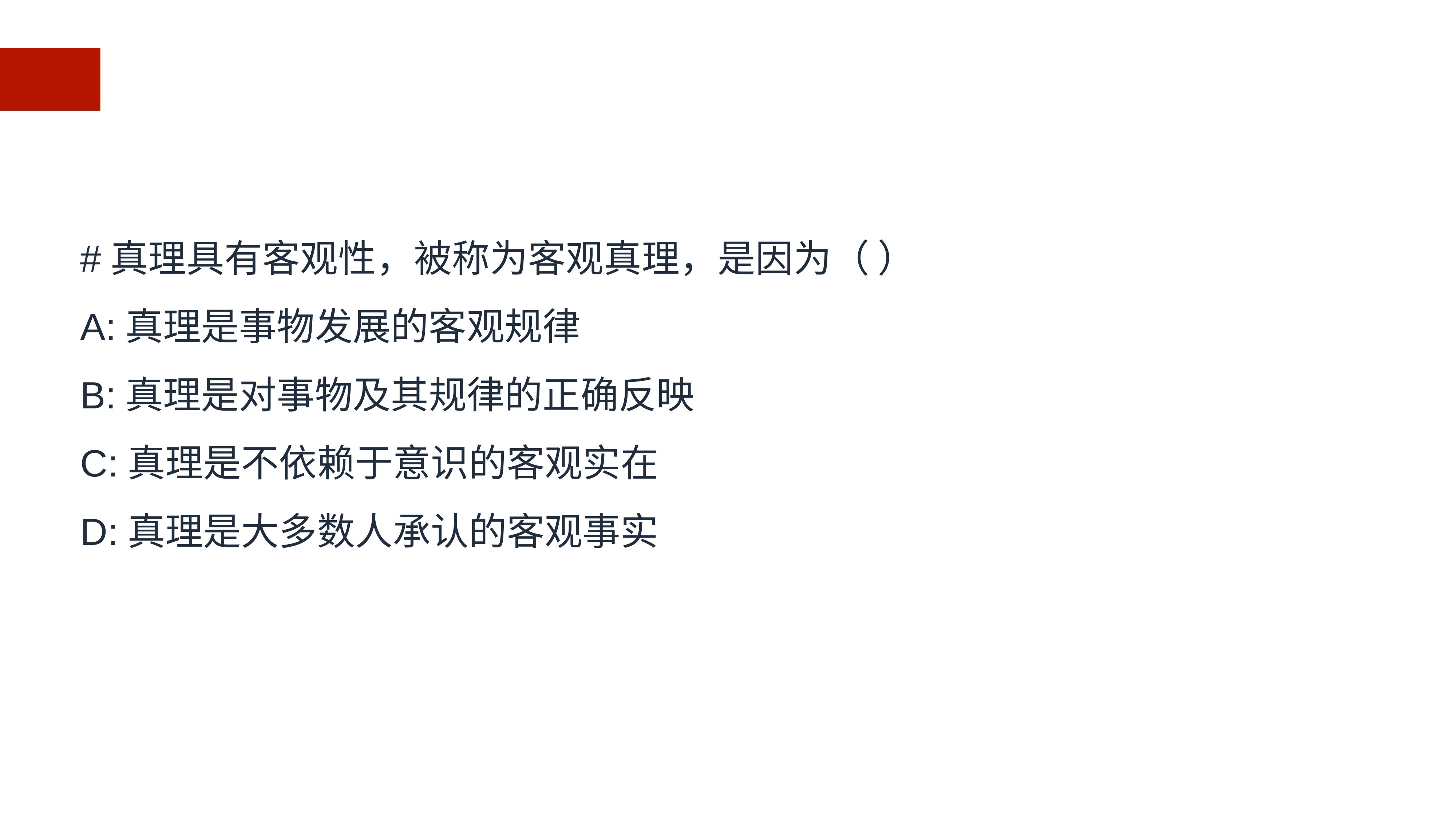

#真理具有客观性，被称为客观真理，是因为（ ）
A:真理是事物发展的客观规律
B:真理是对事物及其规律的正确反映
C:真理是不依赖于意识的客观实在
D:真理是大多数人承认的客观事实